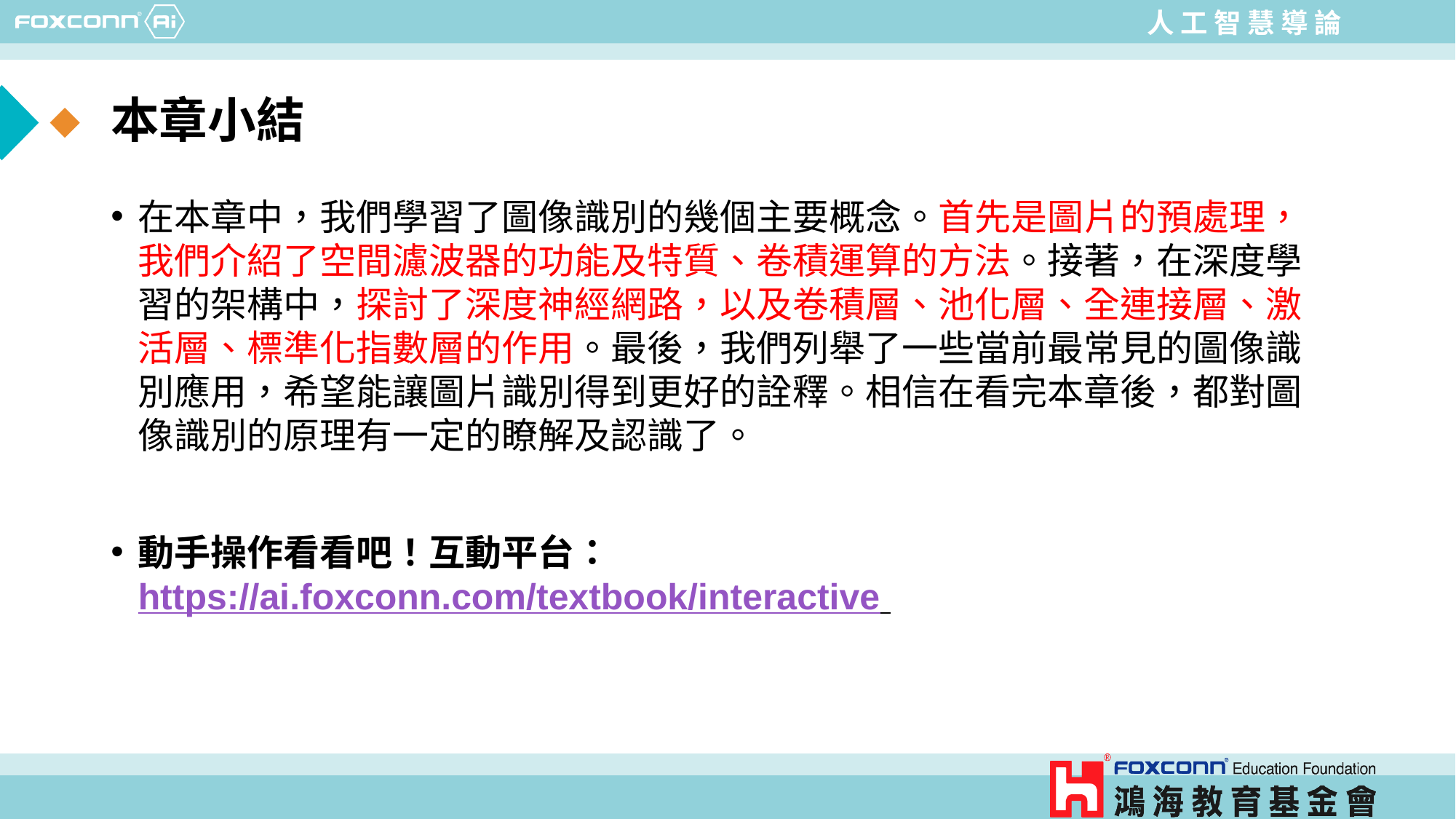

# 本章小結
在本章中，我們學習了圖像識別的幾個主要概念。首先是圖片的預處理，我們介紹了空間濾波器的功能及特質、卷積運算的方法。接著，在深度學習的架構中，探討了深度神經網路，以及卷積層、池化層、全連接層、激活層、標準化指數層的作用。最後，我們列舉了一些當前最常見的圖像識別應用，希望能讓圖片識別得到更好的詮釋。相信在看完本章後，都對圖像識別的原理有一定的瞭解及認識了。

動手操作看看吧！互動平台：https://ai.foxconn.com/textbook/interactive